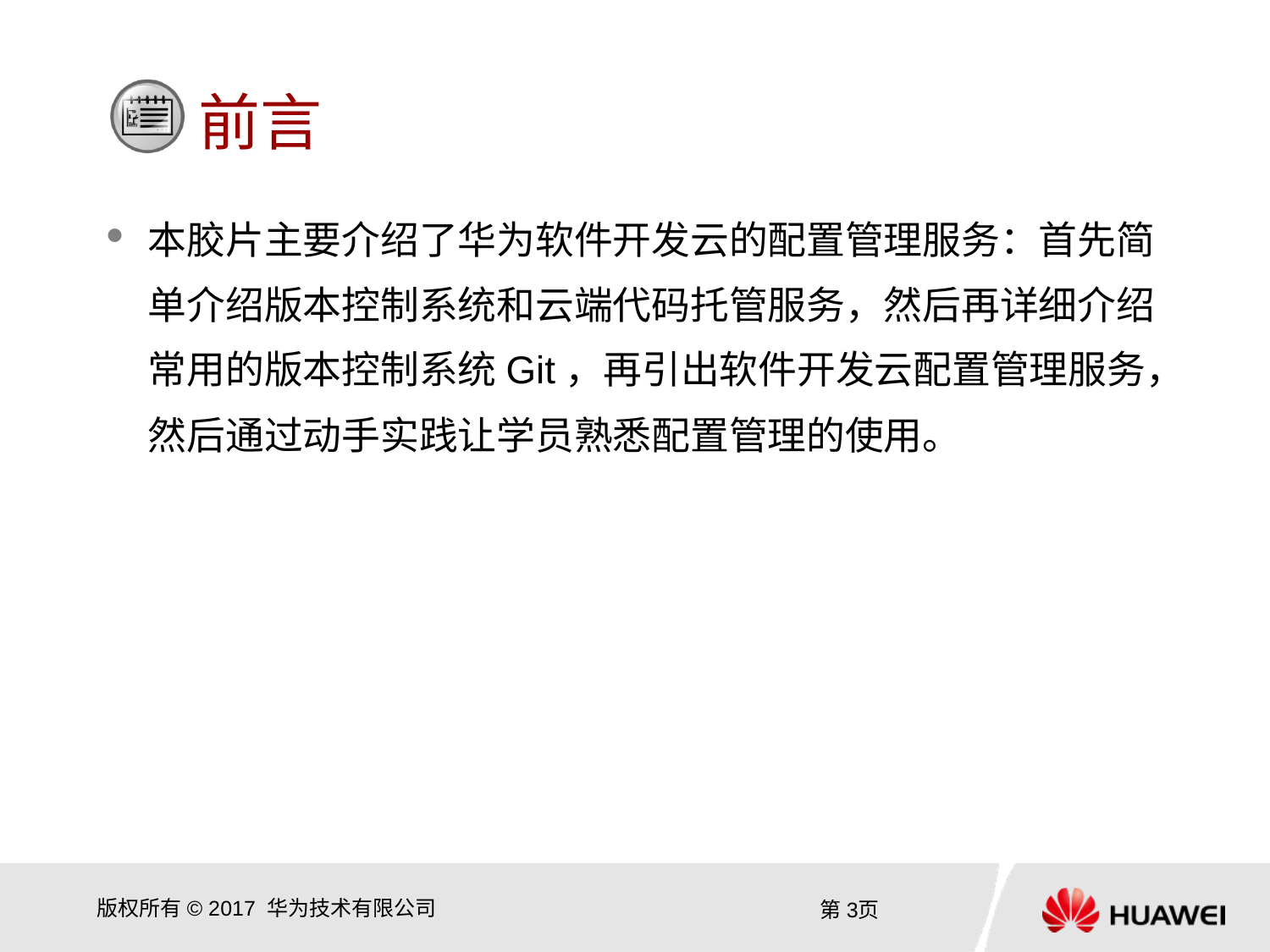

本胶片主要介绍了华为软件开发云的配置管理服务：首先简单介绍版本控制系统和云端代码托管服务，然后再详细介绍常用的版本控制系统Git，再引出软件开发云配置管理服务，然后通过动手实践让学员熟悉配置管理的使用。